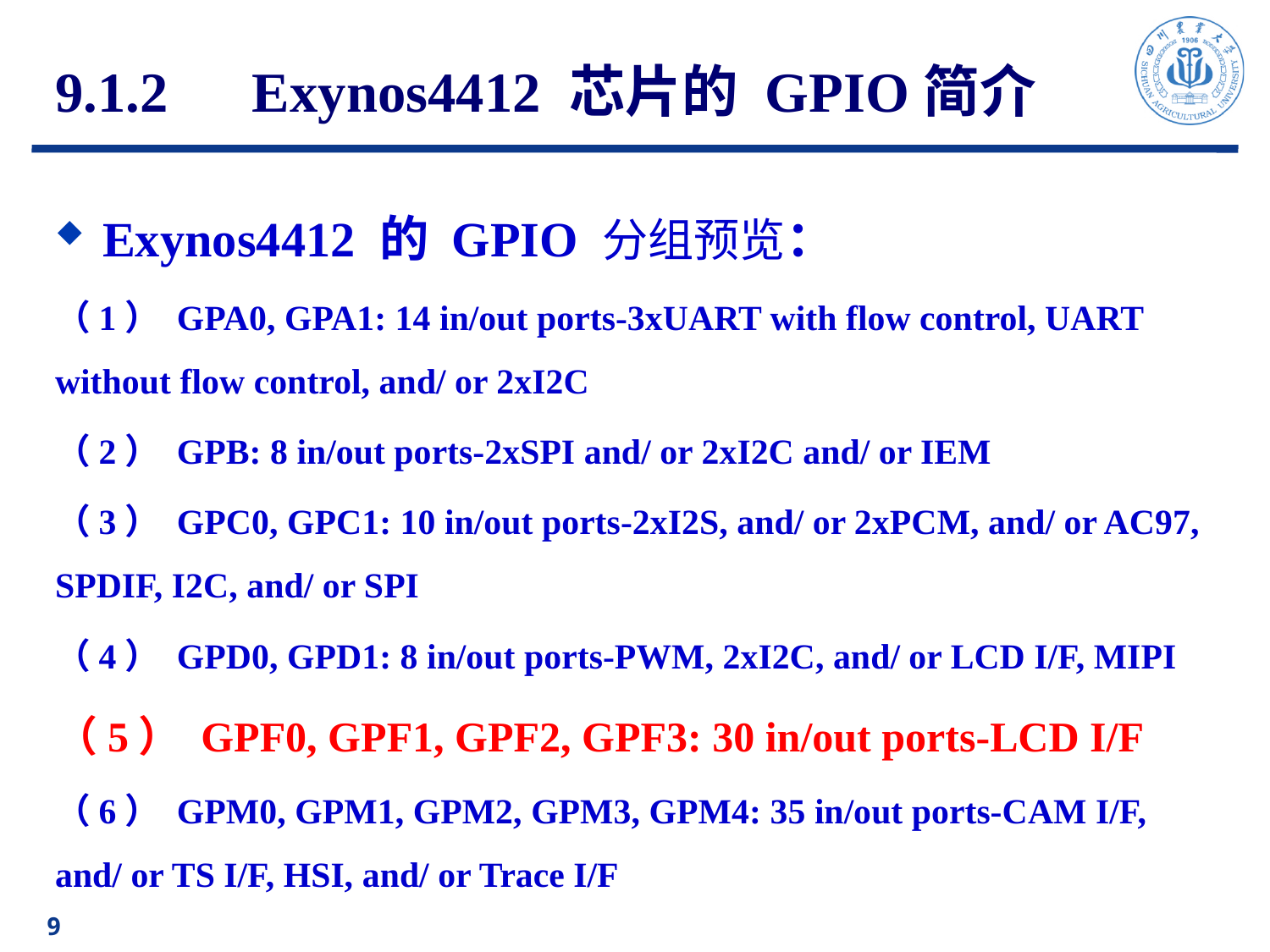

# 9.1.2　Exynos4412 芯片的 GPIO简介
Exynos4412 的 GPIO 分组预览：
（1） GPA0, GPA1: 14 in/out ports-3xUART with flow control, UART without flow control, and/ or 2xI2C
（2） GPB: 8 in/out ports-2xSPI and/ or 2xI2C and/ or IEM
（3） GPC0, GPC1: 10 in/out ports-2xI2S, and/ or 2xPCM, and/ or AC97, SPDIF, I2C, and/ or SPI
（4） GPD0, GPD1: 8 in/out ports-PWM, 2xI2C, and/ or LCD I/F, MIPI
（5） GPF0, GPF1, GPF2, GPF3: 30 in/out ports-LCD I/F
（6） GPM0, GPM1, GPM2, GPM3, GPM4: 35 in/out ports-CAM I/F, and/ or TS I/F, HSI, and/ or Trace I/F